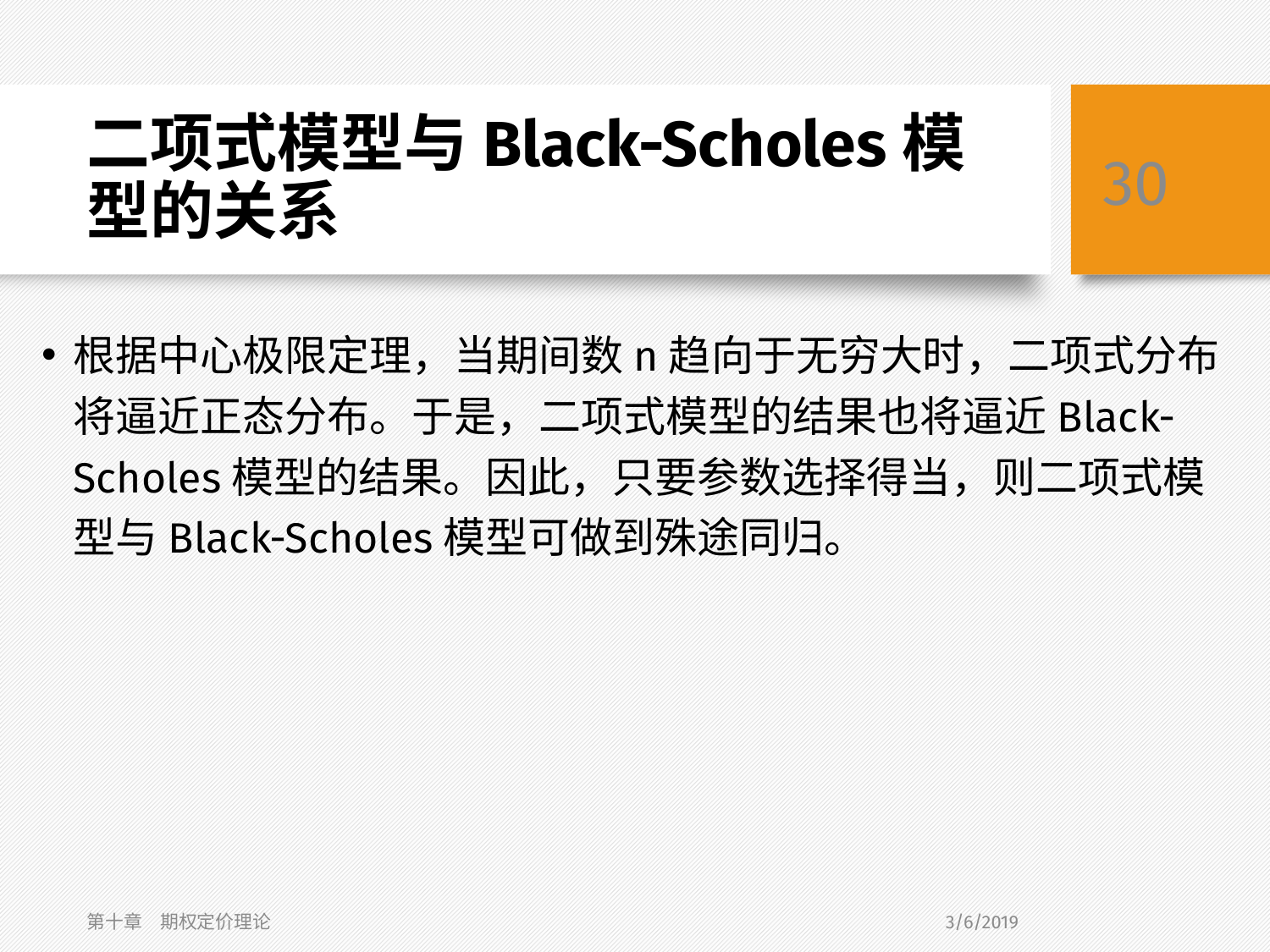

# 二项式模型与Black-Scholes模型的关系
30
根据中心极限定理，当期间数n趋向于无穷大时，二项式分布将逼近正态分布。于是，二项式模型的结果也将逼近Black-Scholes模型的结果。因此，只要参数选择得当，则二项式模型与Black-Scholes模型可做到殊途同归。
3/6/2019
第十章　期权定价理论